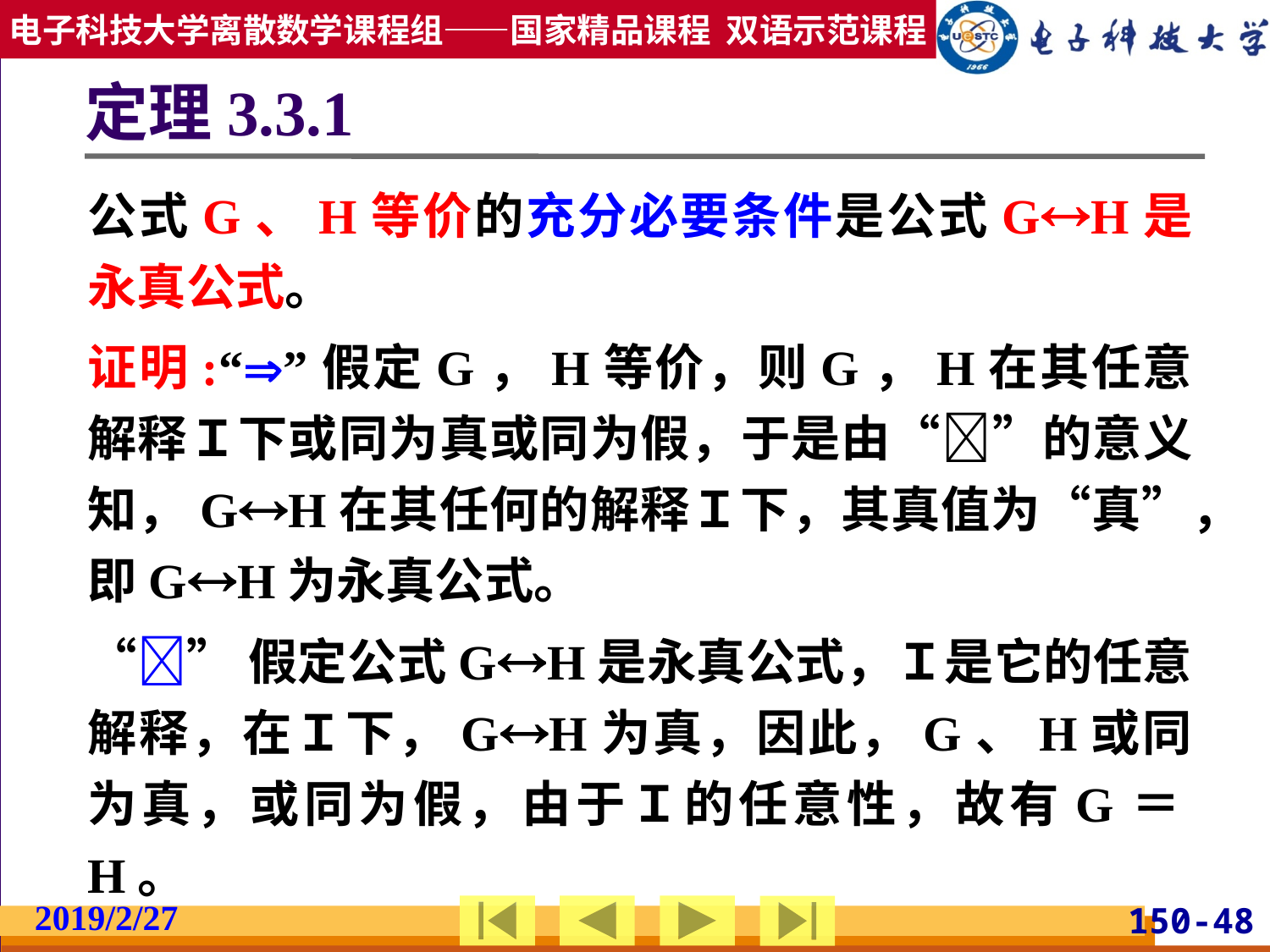

# 定理3.3.1
公式G、H等价的充分必要条件是公式G↔H是永真公式。
证明:“⇒”假定G，H等价，则G，H在其任意解释Ｉ下或同为真或同为假，于是由“↔”的意义知，G↔H在其任何的解释Ｉ下，其真值为“真”，即G↔H为永真公式。
“⇐”假定公式G↔H是永真公式，Ｉ是它的任意解释，在Ｉ下，G↔H为真，因此，G、H或同为真，或同为假，由于Ｉ的任意性，故有G＝H。
2019/2/27